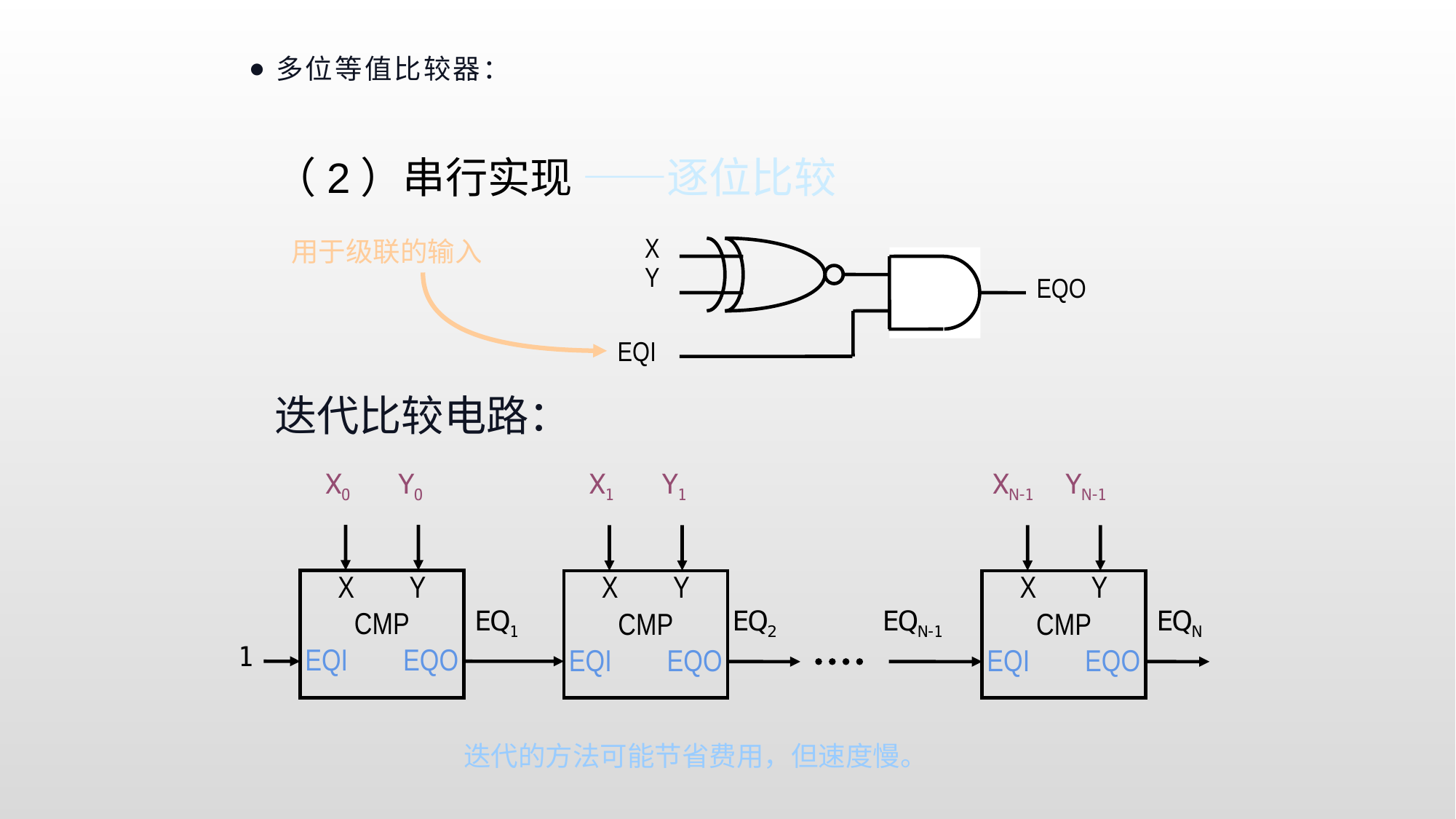

多位等值比较器：
（2）串行实现 ——逐位比较
用于级联的输入
X
Y

EQ

EQO

EQI

迭代比较电路：
X0
Y0
X1
Y1
XN-1
YN-1

X        Y
CMP
EQI        EQO

X        Y
CMP
EQI        EQO
X        Y
CMP
EQI        EQO

EQ1
EQ2
EQN-1
EQN
1
迭代的方法可能节省费用，但速度慢。
11